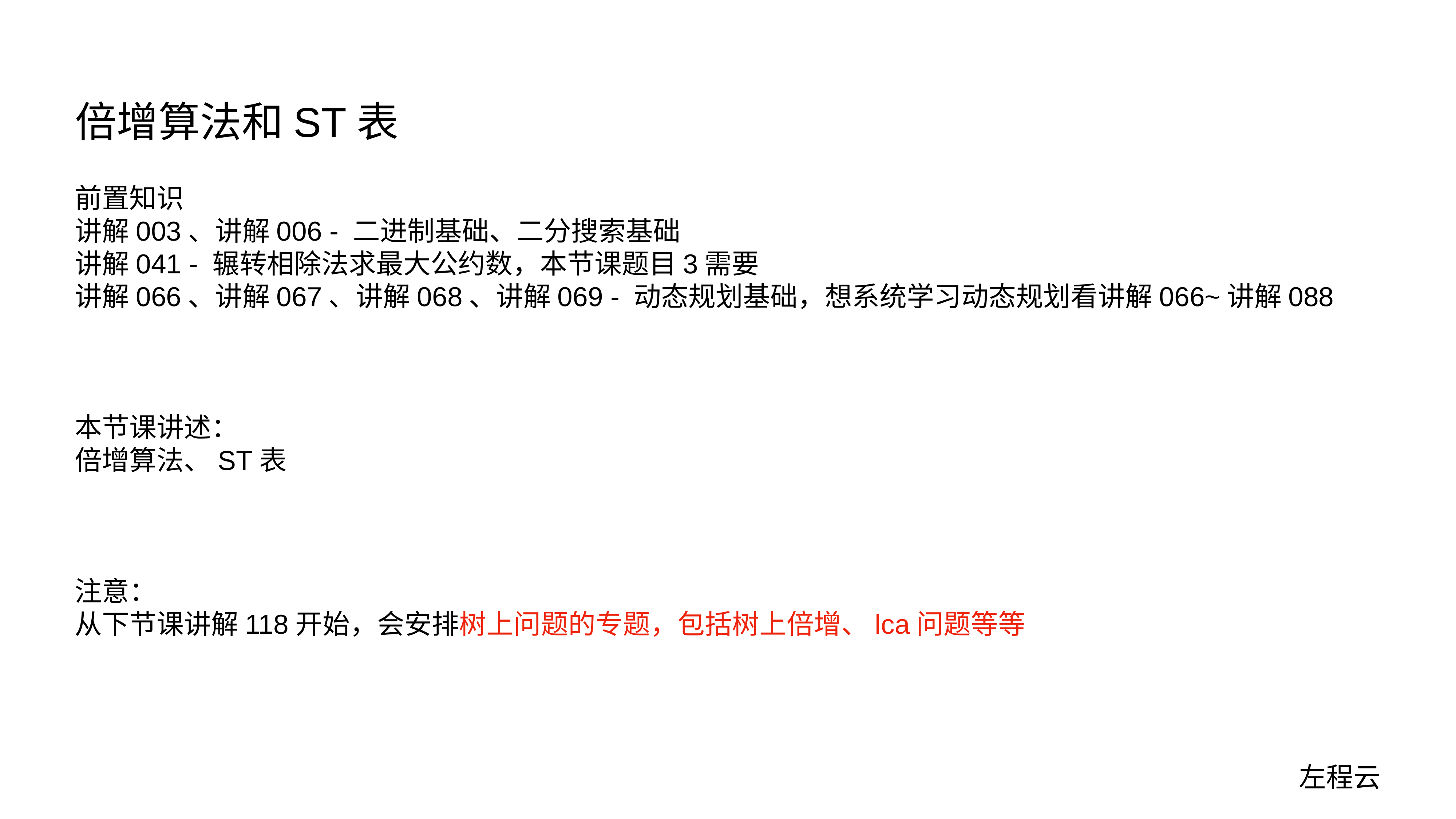

# 倍增算法和ST表
前置知识
讲解003、讲解006 - 二进制基础、二分搜索基础
讲解041 - 辗转相除法求最大公约数，本节课题目3需要
讲解066、讲解067、讲解068、讲解069 - 动态规划基础，想系统学习动态规划看讲解066~讲解088

本节课讲述：
倍增算法、ST表

注意：
从下节课讲解118开始，会安排树上问题的专题，包括树上倍增、lca问题等等
左程云